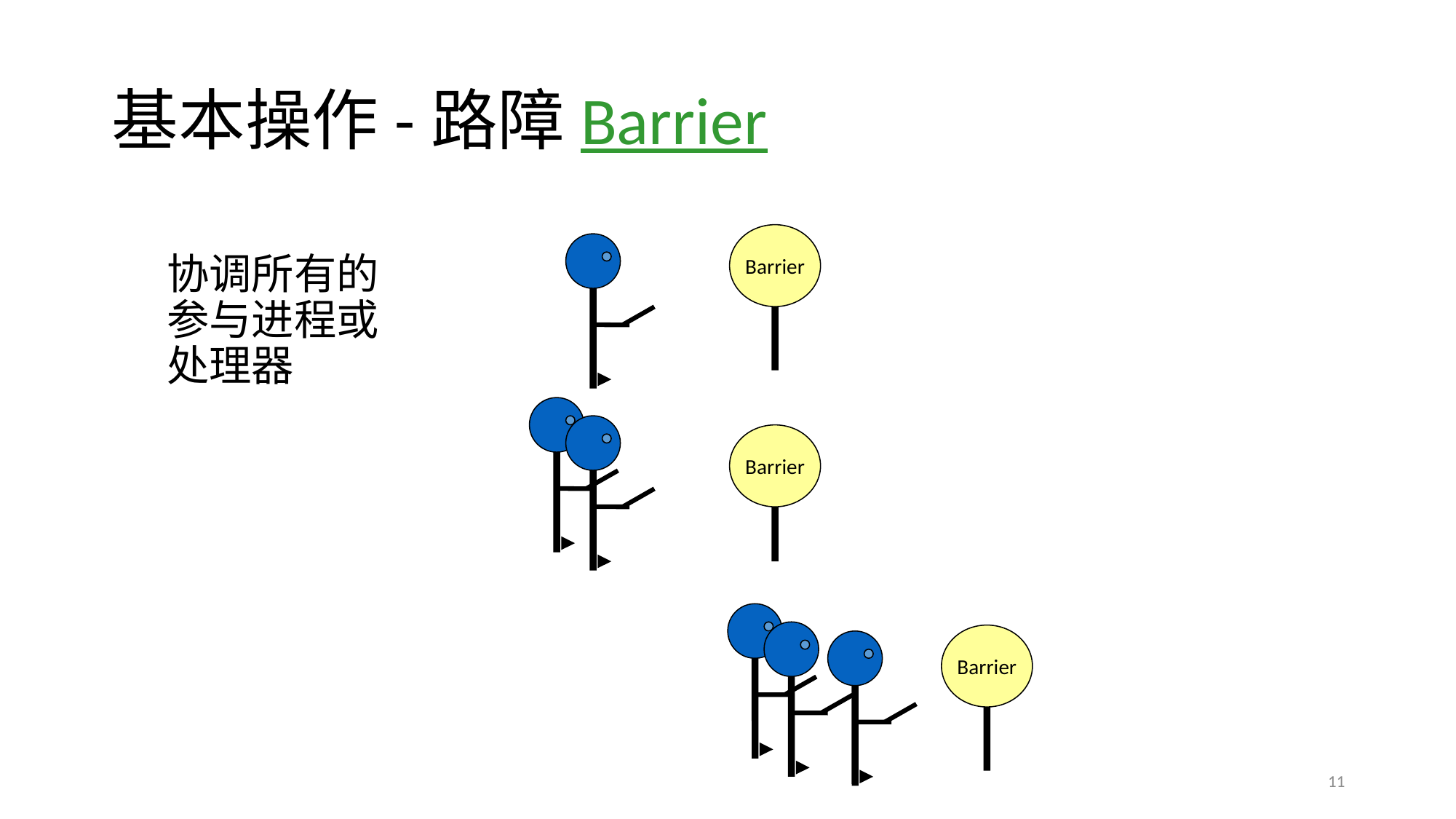

# 基本操作-路障Barrier
Barrier

协调所有的参与进程或处理器

Barrier

Barrier

11